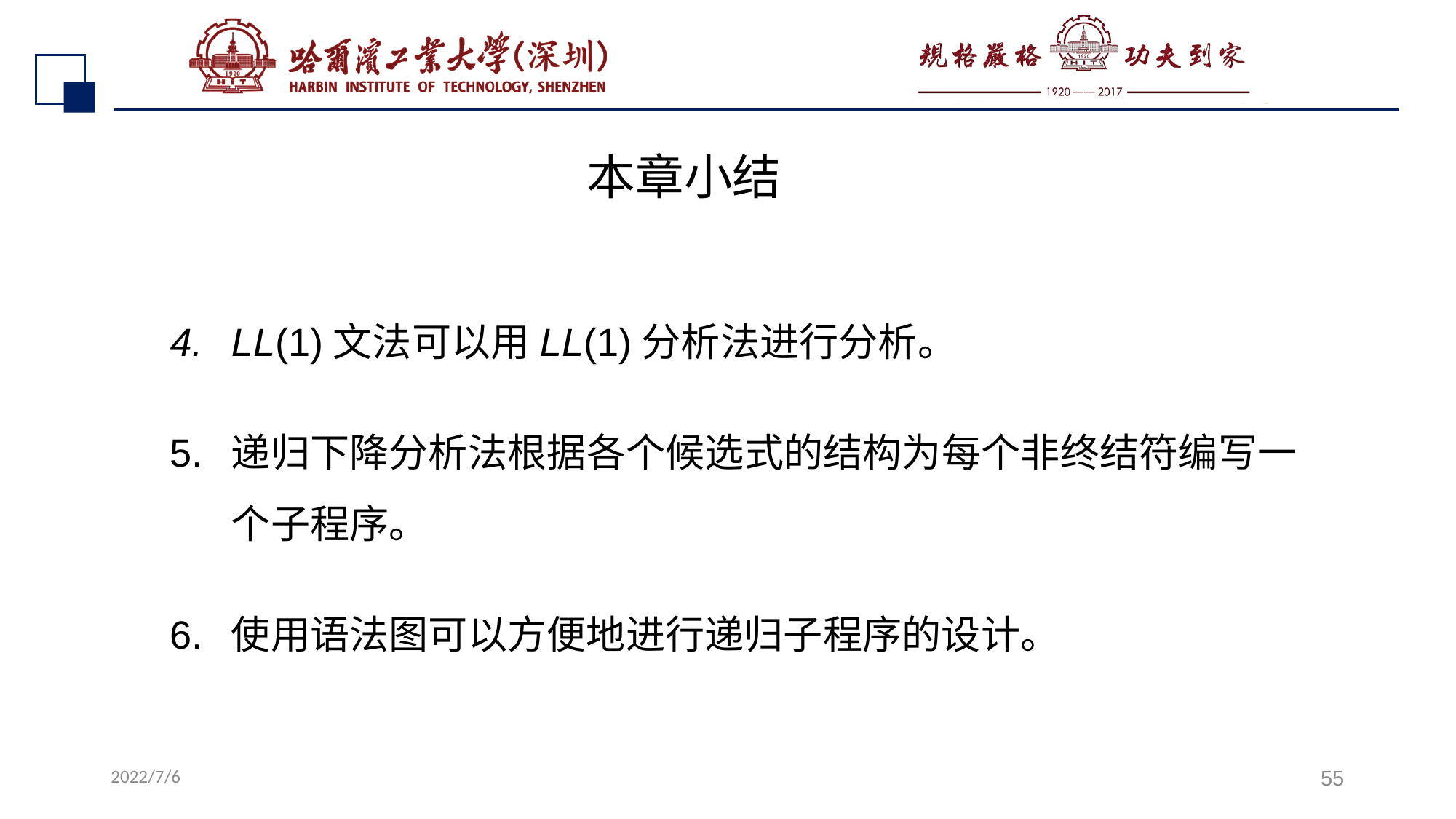

# 本章小结
LL(1)文法可以用LL(1)分析法进行分析。
递归下降分析法根据各个候选式的结构为每个非终结符编写一个子程序。
使用语法图可以方便地进行递归子程序的设计。
2022/7/6
55